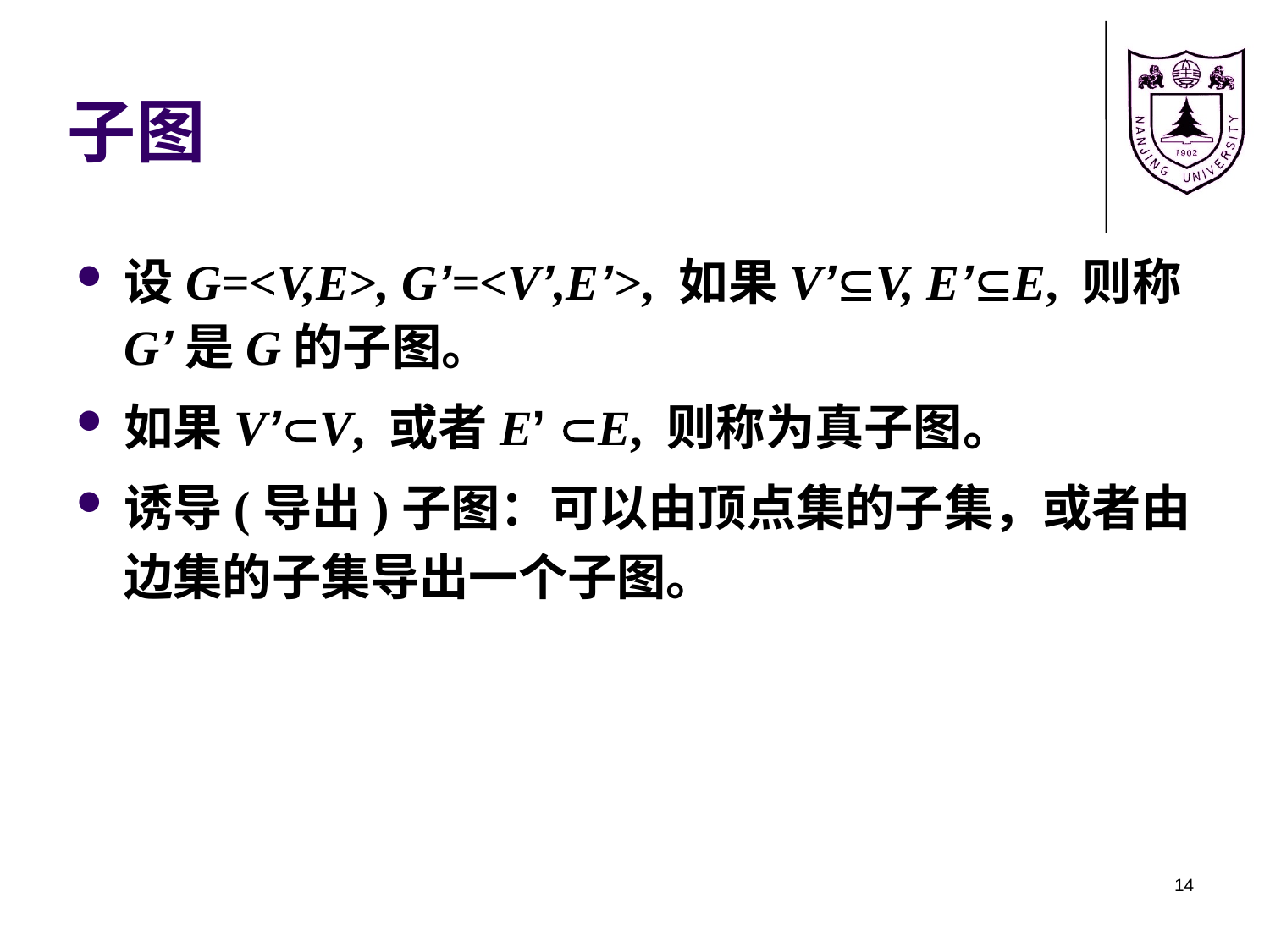

# 子图
设G=<V,E>, G’=<V’,E’>, 如果V’⊆V, E’⊆E, 则称G’是G的子图。
如果V’⊂V, 或者E’ ⊂E, 则称为真子图。
诱导(导出)子图：可以由顶点集的子集，或者由边集的子集导出一个子图。
14